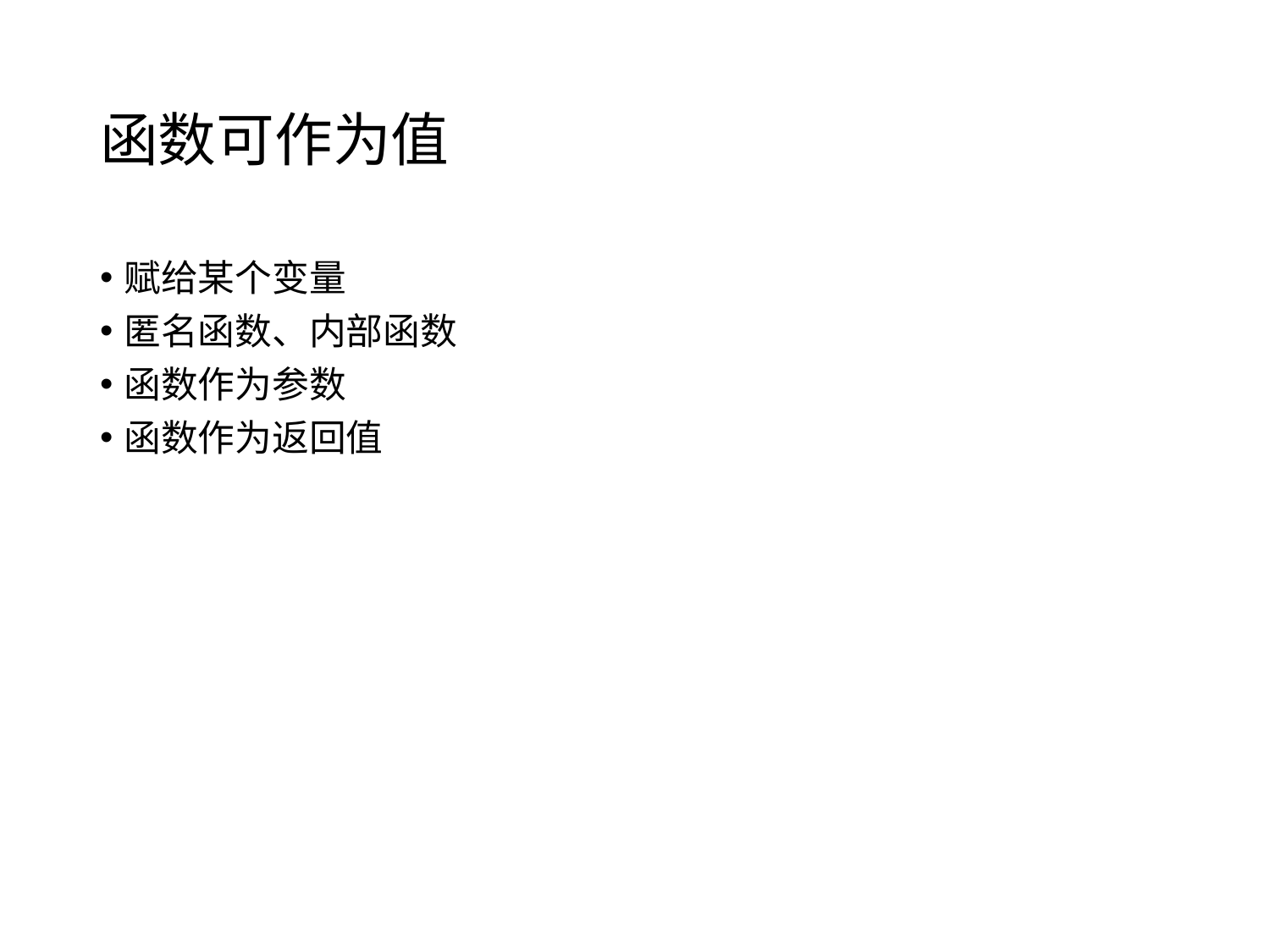

# 函数可作为值
赋给某个变量
匿名函数、内部函数
函数作为参数
函数作为返回值